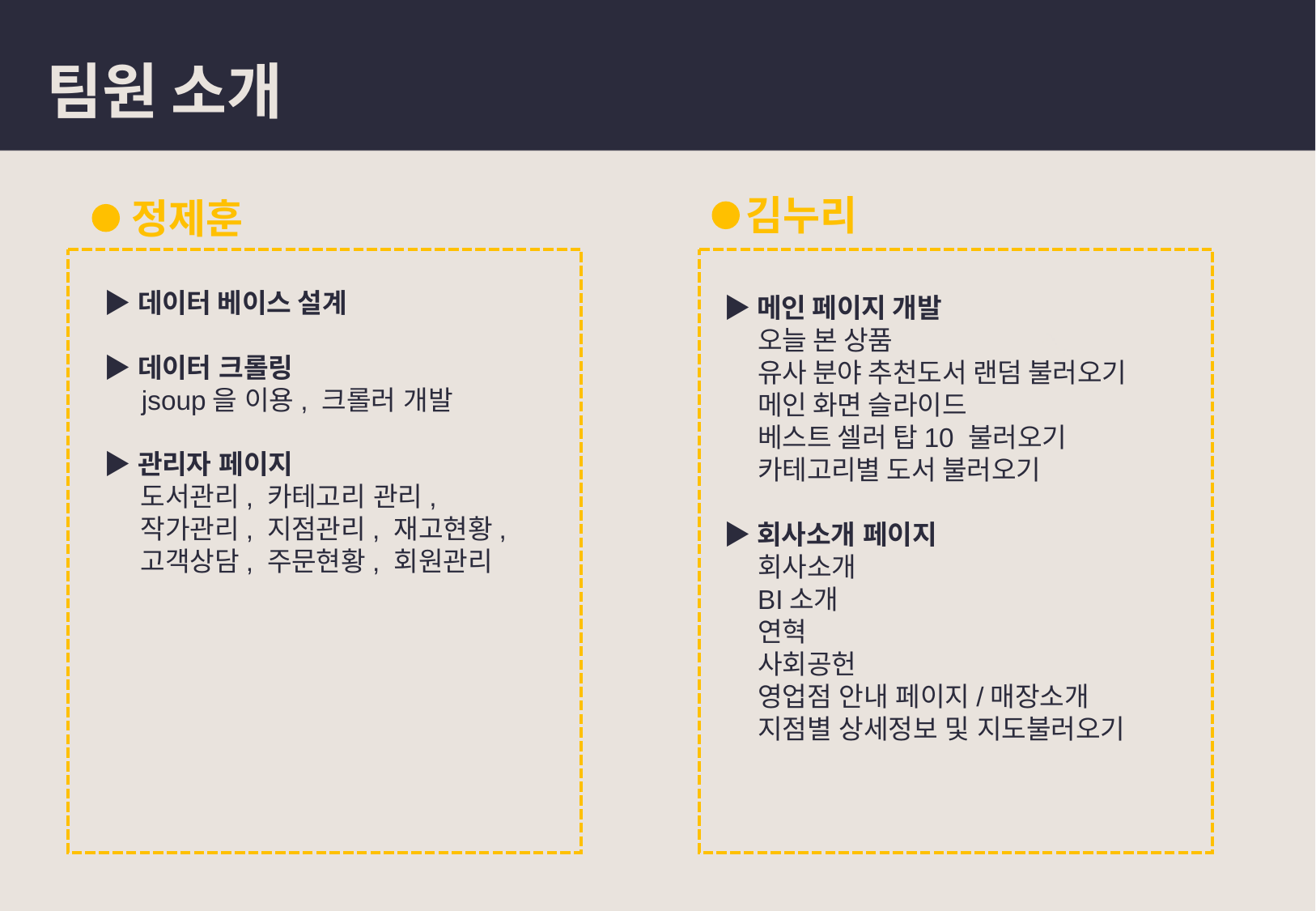

팀원 소개
김누리
정제훈

▶데이터 베이스 설계
▶데이터 크롤링
     jsoup을 이용, 크롤러 개발

▶관리자 페이지
    도서관리, 카테고리 관리,
    작가관리, 지점관리, 재고현황,
    고객상담, 주문현황, 회원관리
▶메인 페이지 개발
오늘 본 상품
유사 분야 추천도서 랜덤 불러오기
메인 화면 슬라이드
베스트 셀러 탑10 불러오기
카테고리별 도서 불러오기
▶회사소개 페이지
회사소개
BI소개
연혁
사회공헌
영업점 안내 페이지/매장소개
지점별 상세정보 및 지도불러오기